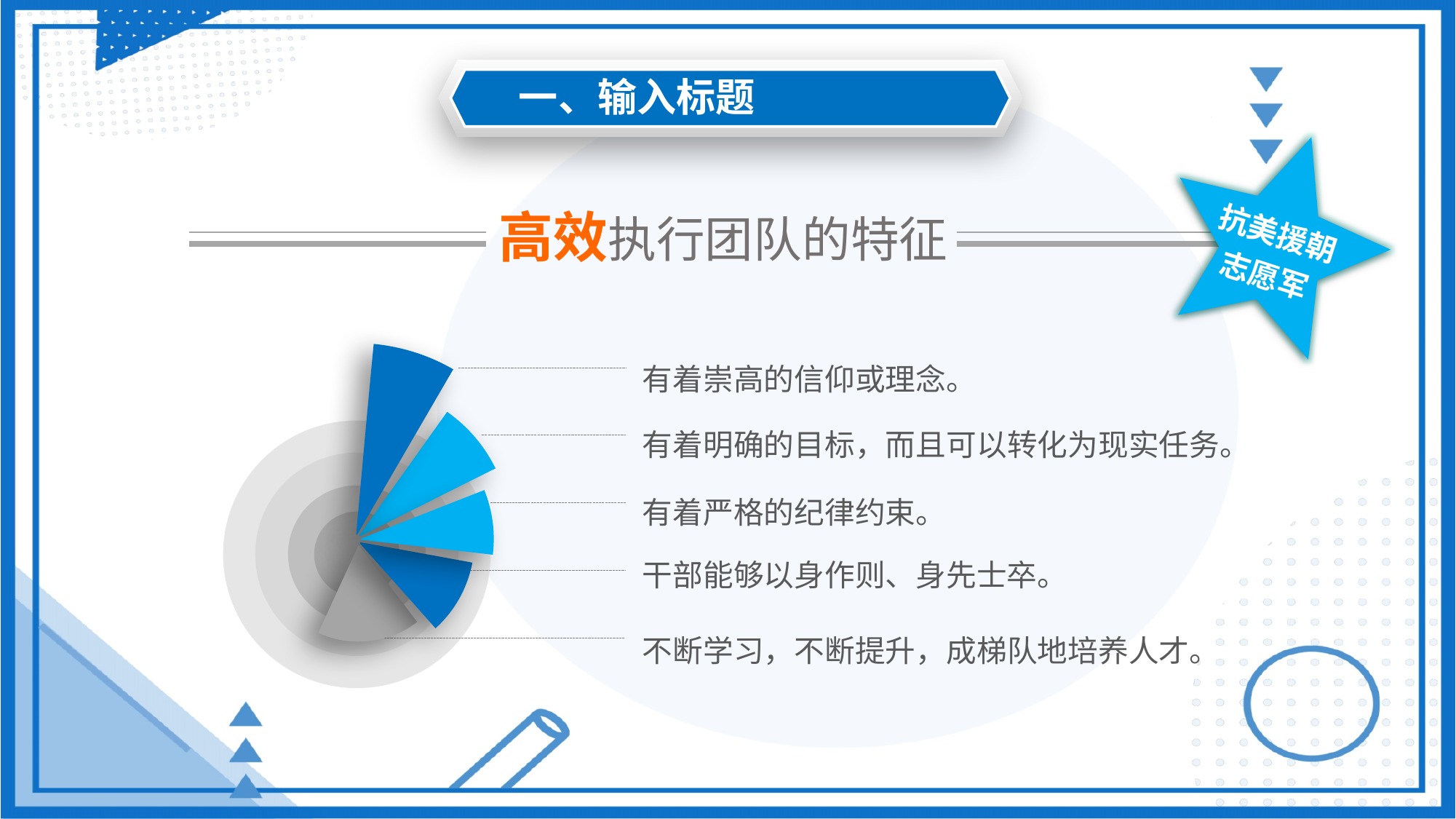

一、输入标题

抗美援朝
志愿军
高效执行团队的特征
有着崇高的信仰或理念。

有着明确的目标，而且可以转化为现实任务。

有着严格的纪律约束。
干部能够以身作则、身先士卒。
不断学习，不断提升，成梯队地培养人才。